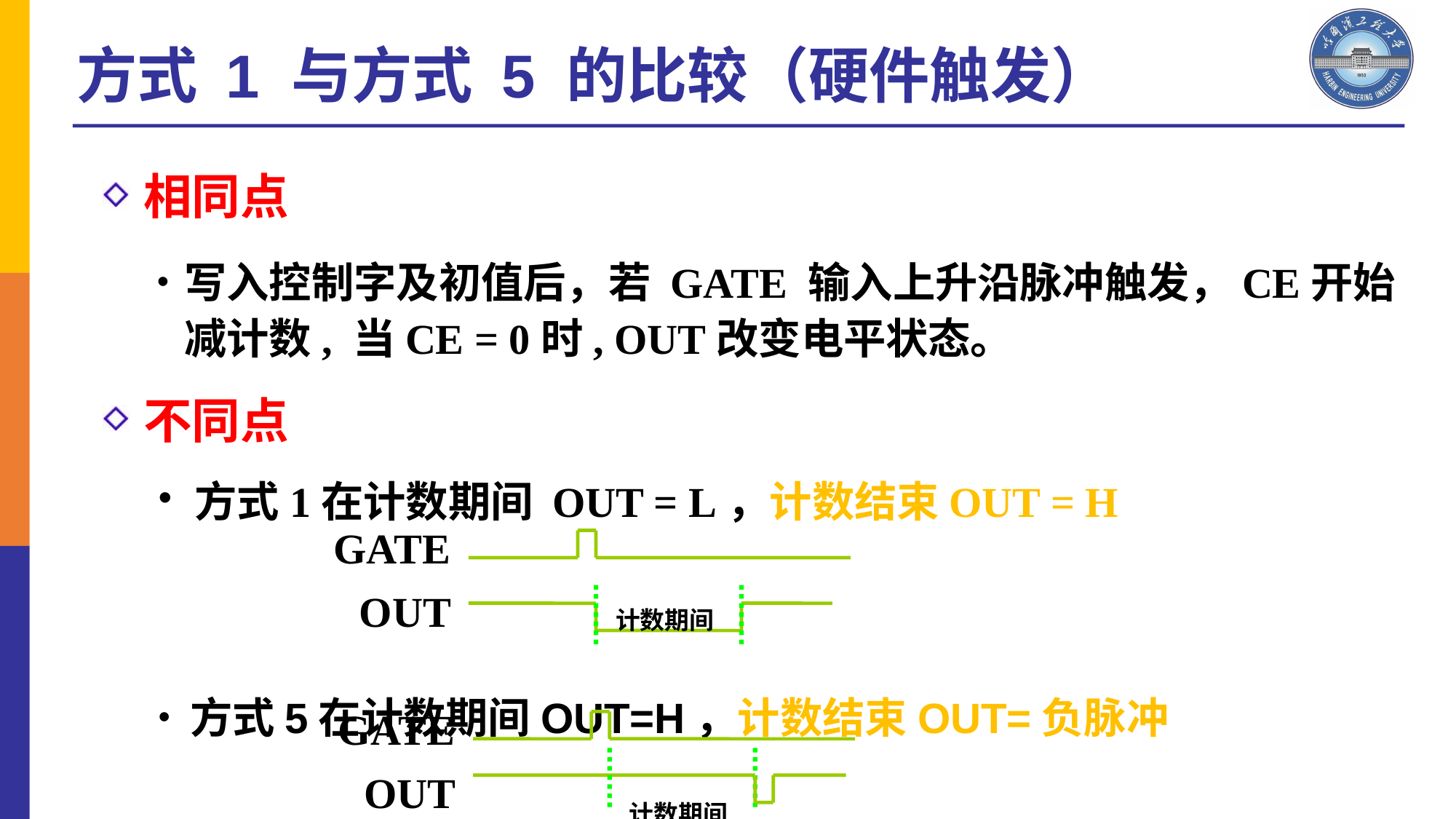

方式 1 与方式 5 的比较（硬件触发）
相同点
写入控制字及初值后，若 GATE 输入上升沿脉冲触发，CE开始减计数, 当CE = 0时, OUT改变电平状态。
不同点
 方式1在计数期间 OUT = L，计数结束OUT = H

 方式5在计数期间OUT=H，计数结束OUT=负脉冲

GATE

OUT

计数期间

GATE

OUT

计数期间